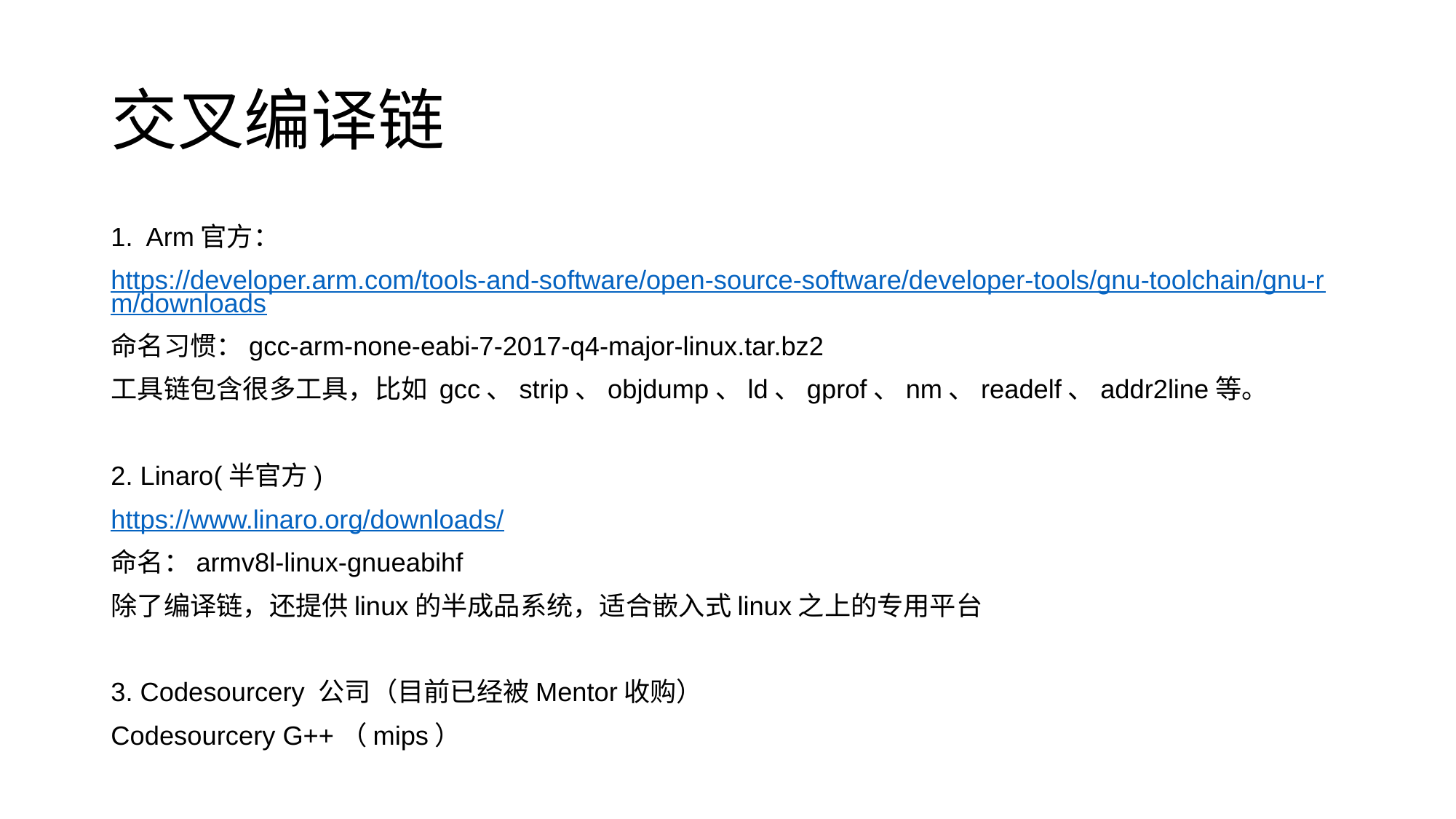

# 交叉编译链
1.  Arm官方：
https://developer.arm.com/tools-and-software/open-source-software/developer-tools/gnu-toolchain/gnu-rm/downloads
命名习惯：gcc-arm-none-eabi-7-2017-q4-major-linux.tar.bz2
工具链包含很多工具，比如 gcc、strip、objdump、ld、gprof、nm、readelf、addr2line等。

2. Linaro(半官方)
https://www.linaro.org/downloads/
命名：armv8l-linux-gnueabihf
除了编译链，还提供linux的半成品系统，适合嵌入式linux之上的专用平台

3. Codesourcery 公司（目前已经被Mentor收购）
Codesourcery G++（mips）